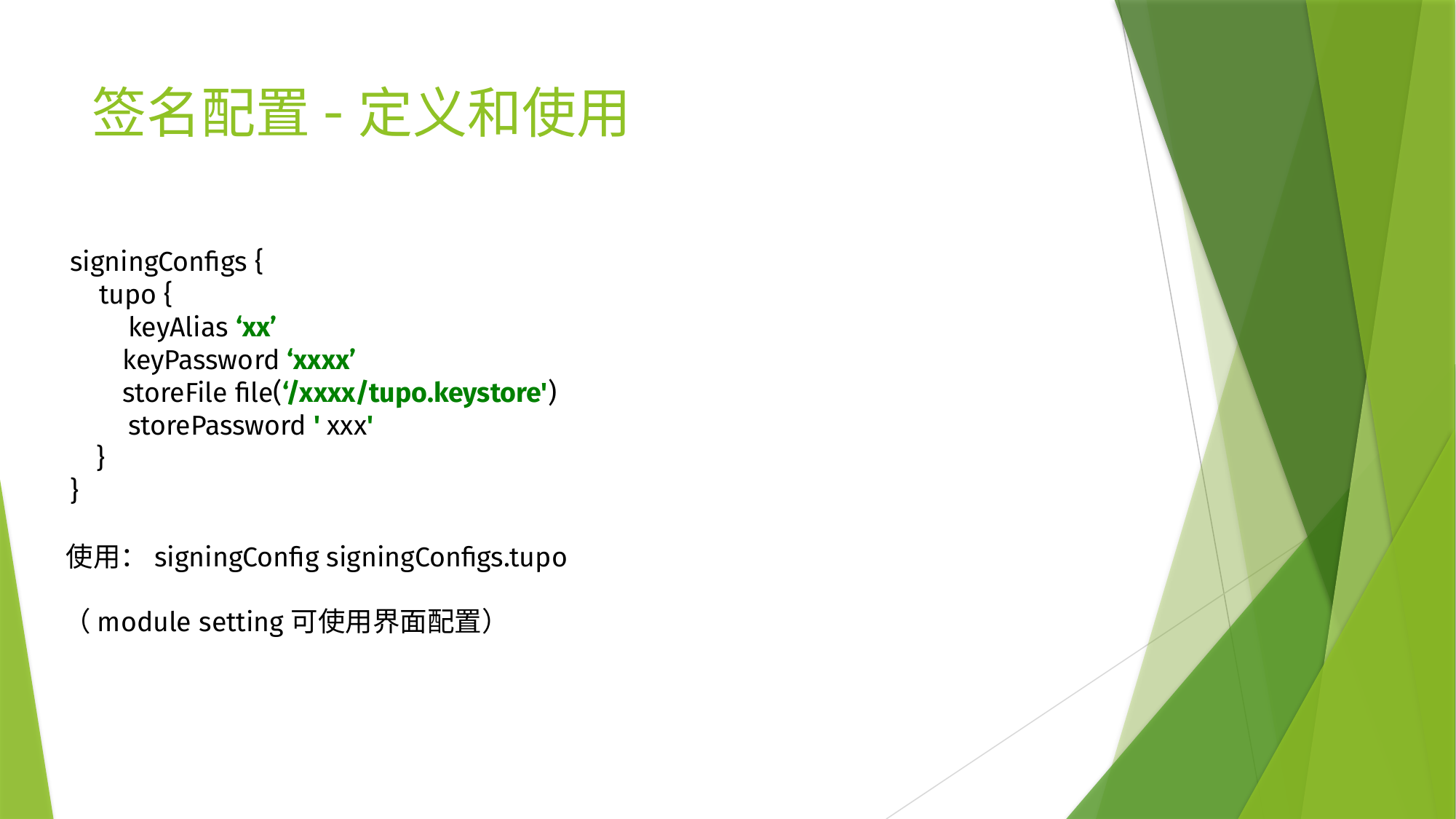

# 签名配置-定义和使用
signingConfigs {
    tupo {
        keyAlias ‘xx’
        keyPassword ‘xxxx’
        storeFile file(‘/xxxx/tupo.keystore')
        storePassword ' xxx'
    }
}
使用：signingConfig signingConfigs.tupo
（module setting可使用界面配置）